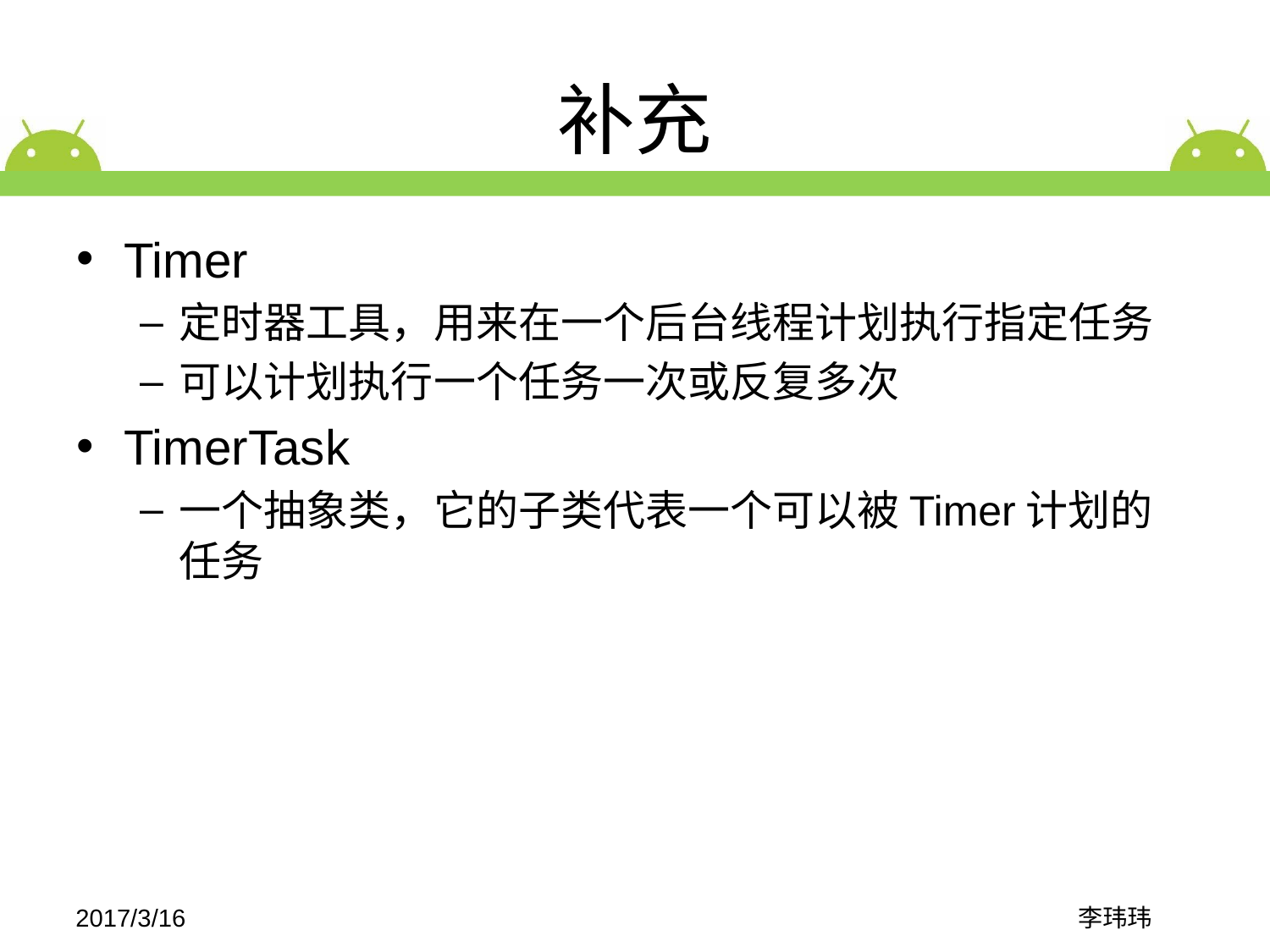

# 补充
Timer
定时器工具，用来在一个后台线程计划执行指定任务
可以计划执行一个任务一次或反复多次
TimerTask
一个抽象类，它的子类代表一个可以被Timer计划的任务